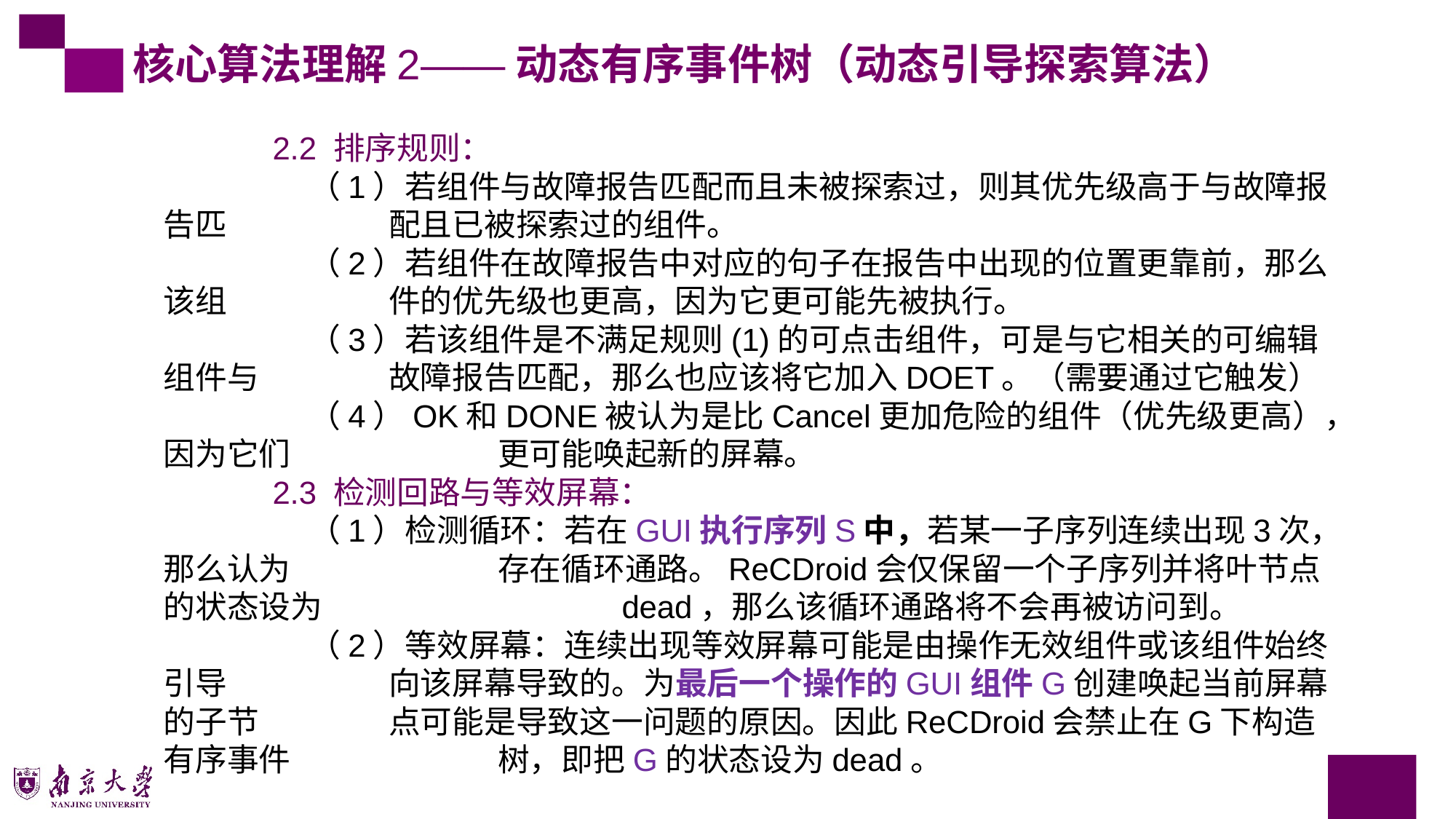

核心算法理解2——动态有序事件树（动态引导探索算法）

	2.2 排序规则：
	    （1）若组件与故障报告匹配而且未被探索过，则其优先级高于与故障报告匹		 配且已被探索过的组件。
	    （2）若组件在故障报告中对应的句子在报告中出现的位置更靠前，那么该组	 	 件的优先级也更高，因为它更可能先被执行。
	    （3）若该组件是不满足规则(1)的可点击组件，可是与它相关的可编辑组件与		 故障报告匹配，那么也应该将它加入DOET。（需要通过它触发）
	    （4）OK和DONE被认为是比Cancel更加危险的组件（优先级更高），因为它们		 更可能唤起新的屏幕。
	2.3 检测回路与等效屏幕：
	    （1）检测循环：若在GUI执行序列S中，若某一子序列连续出现3次，那么认为		 存在循环通路。ReCDroid会仅保留一个子序列并将叶节点的状态设为			  dead，那么该循环通路将不会再被访问到。
	    （2）等效屏幕：连续出现等效屏幕可能是由操作无效组件或该组件始终引导		 向该屏幕导致的。为最后一个操作的GUI组件G创建唤起当前屏幕的子节		 点可能是导致这一问题的原因。因此ReCDroid会禁止在G下构造有序事件		 树，即把G的状态设为dead。

14